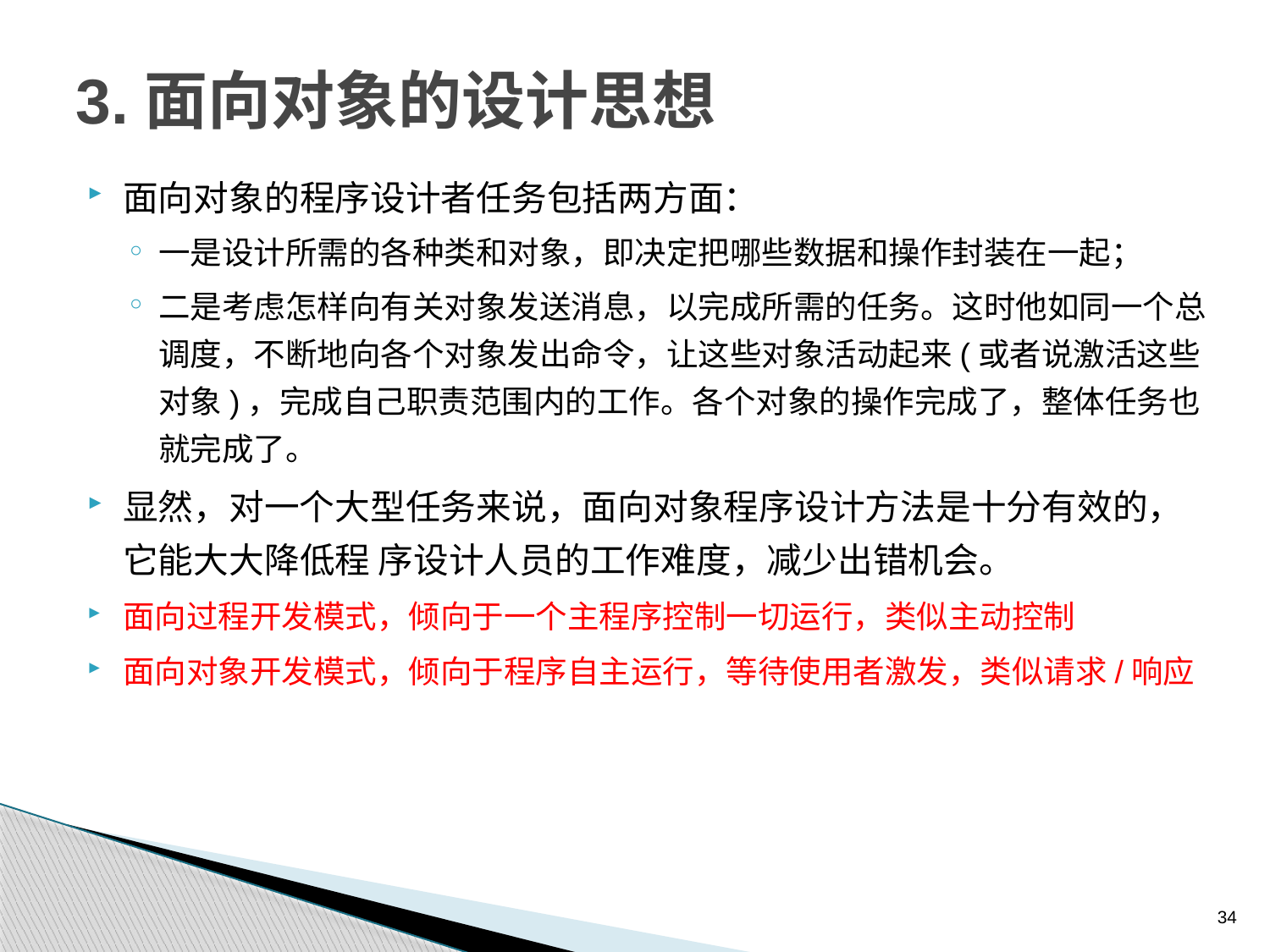

# 3.面向对象的设计思想
面向对象的程序设计者任务包括两方面：
一是设计所需的各种类和对象，即决定把哪些数据和操作封装在一起；
二是考虑怎样向有关对象发送消息，以完成所需的任务。这时他如同一个总调度，不断地向各个对象发出命令，让这些对象活动起来(或者说激活这些对象)，完成自己职责范围内的工作。各个对象的操作完成了，整体任务也就完成了。
显然，对一个大型任务来说，面向对象程序设计方法是十分有效的，它能大大降低程 序设计人员的工作难度，减少出错机会。
面向过程开发模式，倾向于一个主程序控制一切运行，类似主动控制
面向对象开发模式，倾向于程序自主运行，等待使用者激发，类似请求/响应

34